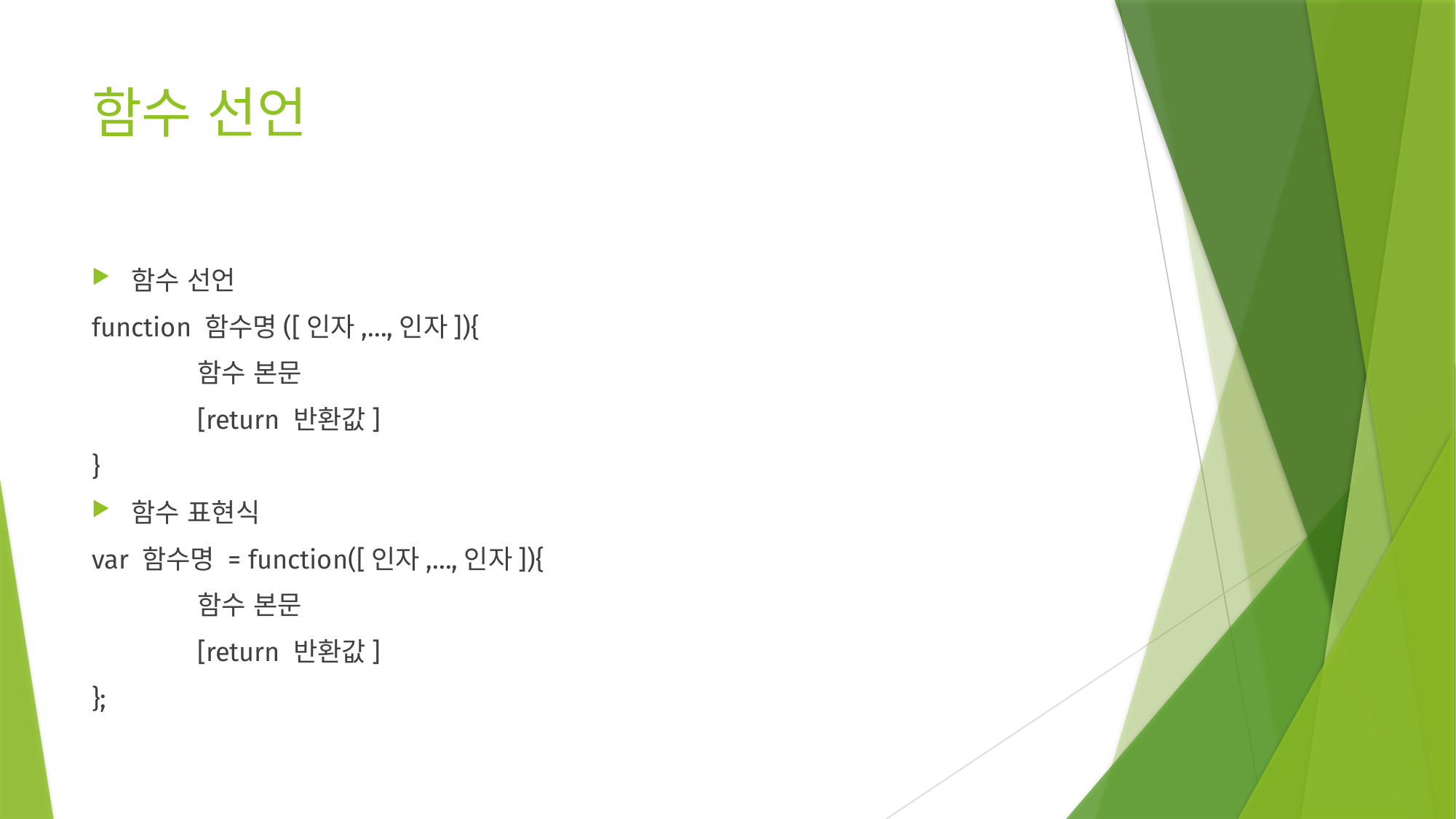

# 함수 선언
함수 선언
function 함수명([인자,…,인자]){
	함수 본문
	[return 반환값]
}
함수 표현식
var 함수명 = function([인자,…,인자]){
	함수 본문
	[return 반환값]
};